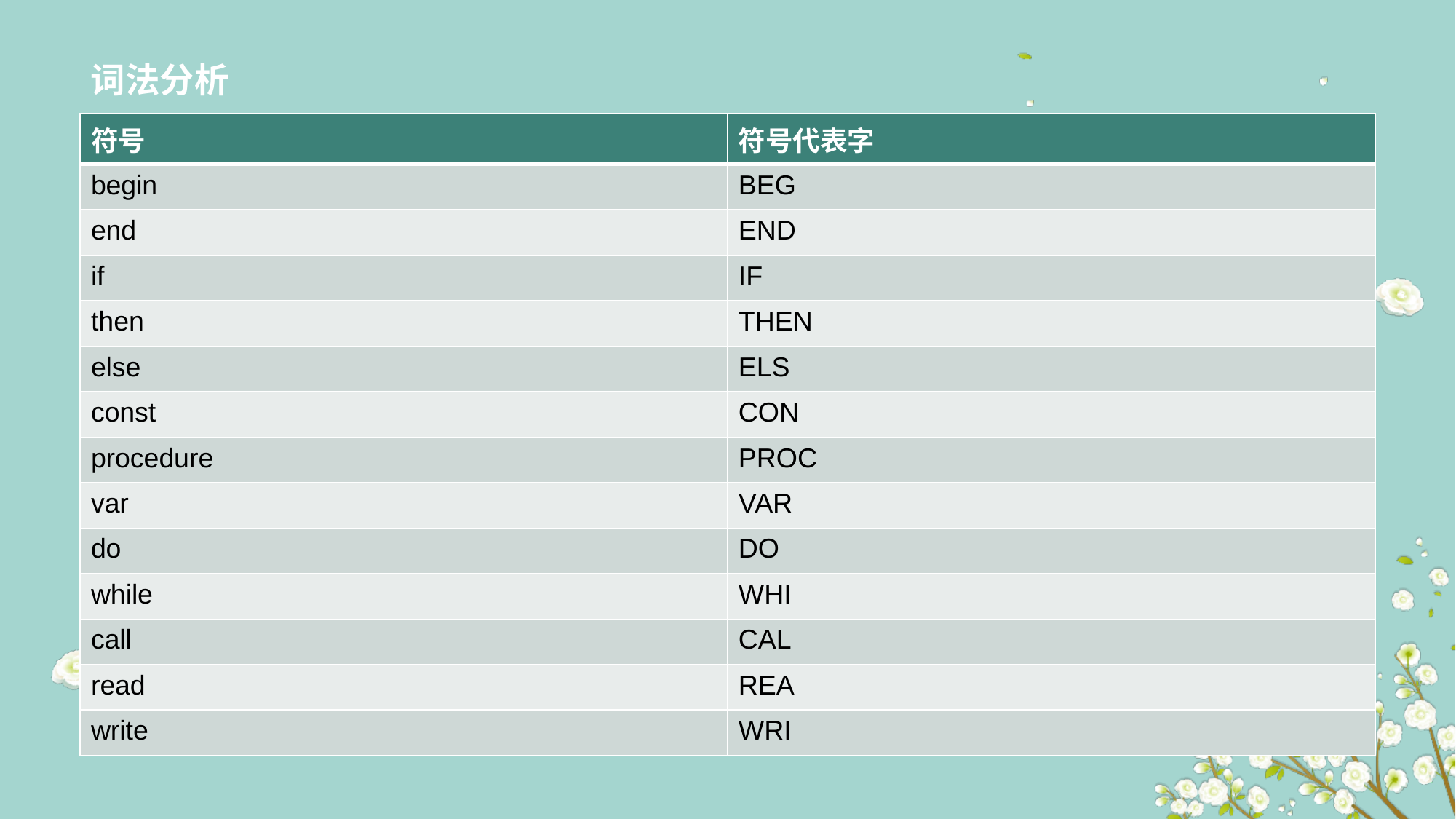

# 词法分析
| 符号 | 符号代表字 |
| --- | --- |
| begin | BEG |
| end | END |
| if | IF |
| then | THEN |
| else | ELS |
| const | CON |
| procedure | PROC |
| var | VAR |
| do | DO |
| while | WHI |
| call | CAL |
| read | REA |
| write | WRI |